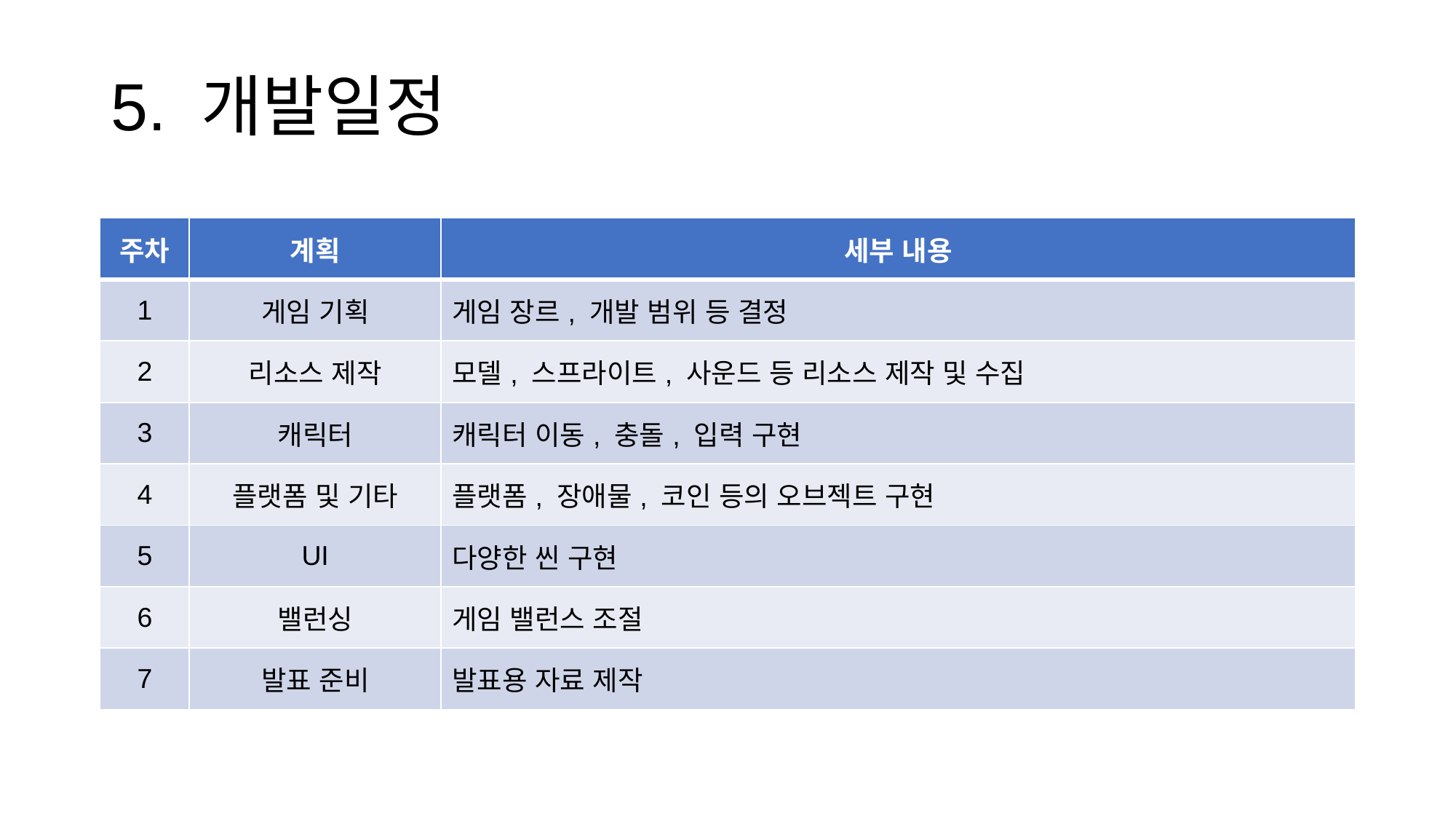

# 5. 개발일정
| 주차 | 계획 | 세부 내용 |
| --- | --- | --- |
| 1 | 게임 기획 | 게임 장르, 개발 범위 등 결정 |
| 2 | 리소스 제작 | 모델, 스프라이트, 사운드 등 리소스 제작 및 수집 |
| 3 | 캐릭터 | 캐릭터 이동, 충돌, 입력 구현 |
| 4 | 플랫폼 및 기타 | 플랫폼, 장애물, 코인 등의 오브젝트 구현 |
| 5 | UI | 다양한 씬 구현 |
| 6 | 밸런싱 | 게임 밸런스 조절 |
| 7 | 발표 준비 | 발표용 자료 제작 |